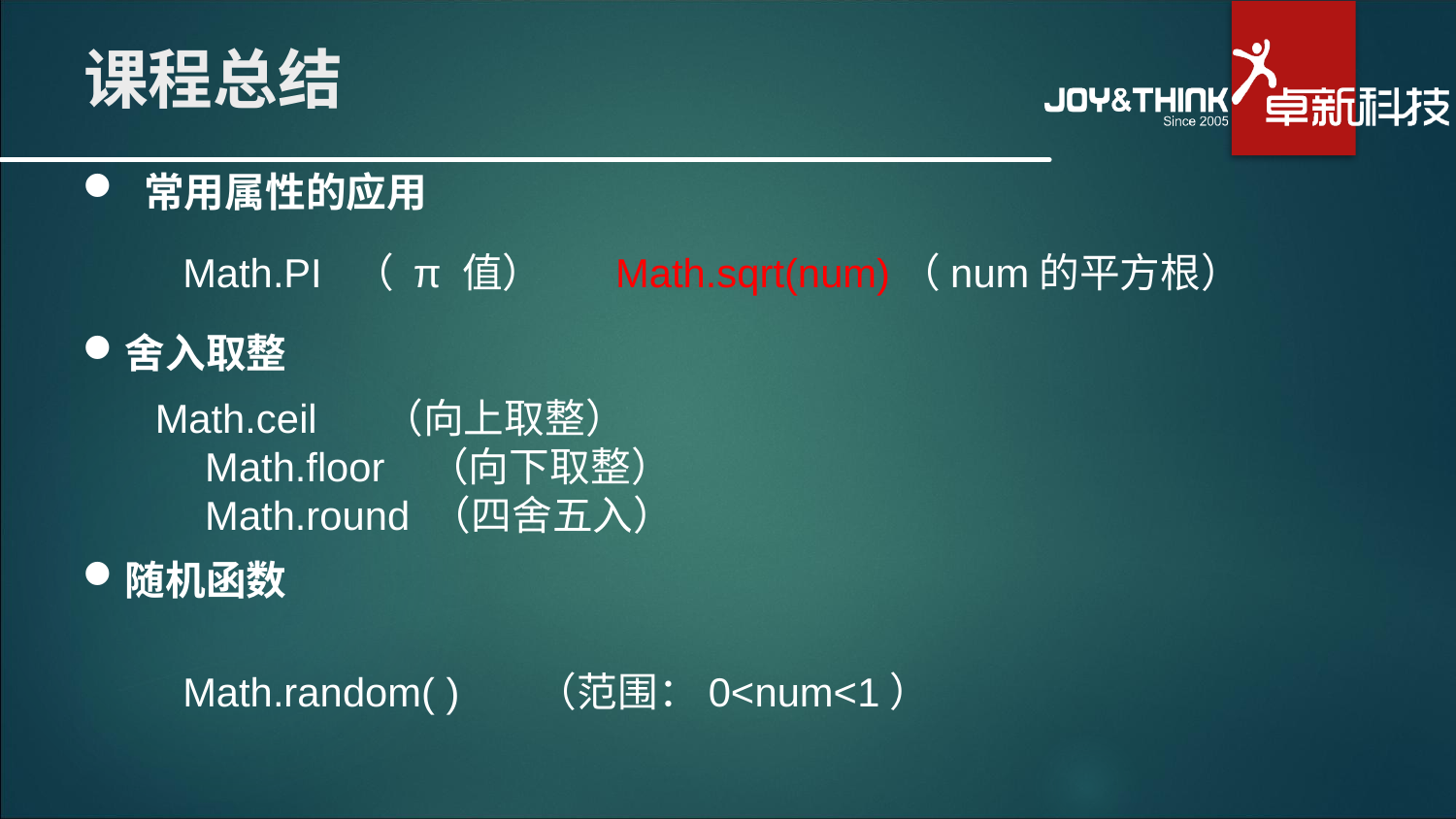

# 课程总结
 常用属性的应用
         Math.PI  （ π 值）       Math.sqrt(num)（num的平方根）
舍入取整
      Math.ceil     （向上取整）
           Math.floor   （向下取整）
           Math.round （四舍五入）
随机函数
         Math.random( )      （范围：0<num<1）